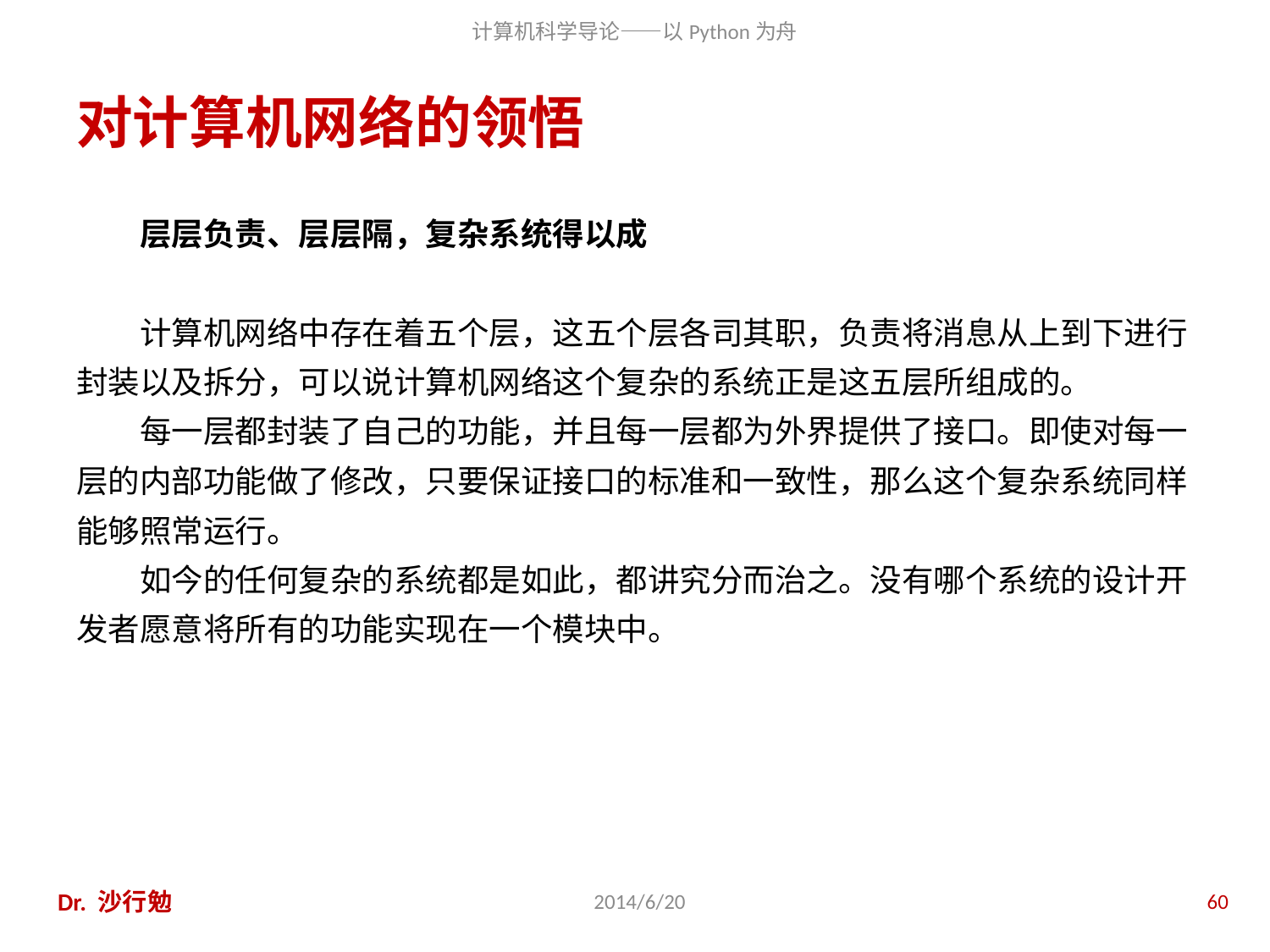

# 对计算机网络的领悟
层层负责、层层隔，复杂系统得以成

计算机网络中存在着五个层，这五个层各司其职，负责将消息从上到下进行封装以及拆分，可以说计算机网络这个复杂的系统正是这五层所组成的。
每一层都封装了自己的功能，并且每一层都为外界提供了接口。即使对每一层的内部功能做了修改，只要保证接口的标准和一致性，那么这个复杂系统同样能够照常运行。
如今的任何复杂的系统都是如此，都讲究分而治之。没有哪个系统的设计开发者愿意将所有的功能实现在一个模块中。
Dr. 沙行勉
2014/6/20
60